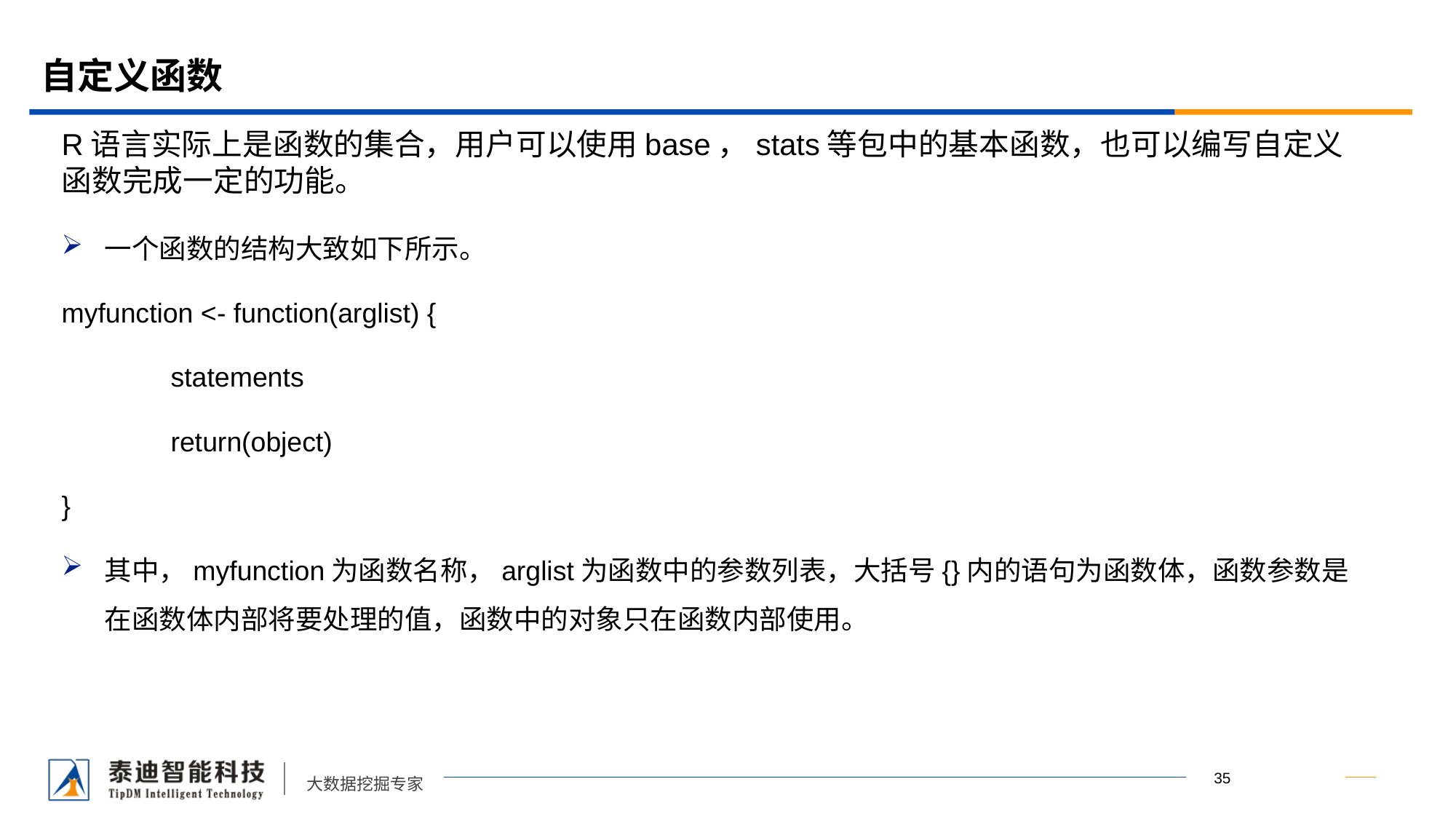

# 自定义函数
R语言实际上是函数的集合，用户可以使用base，stats等包中的基本函数，也可以编写自定义函数完成一定的功能。
一个函数的结构大致如下所示。
myfunction <- function(arglist) {
	statements
	return(object)
}
其中，myfunction为函数名称，arglist为函数中的参数列表，大括号{}内的语句为函数体，函数参数是在函数体内部将要处理的值，函数中的对象只在函数内部使用。